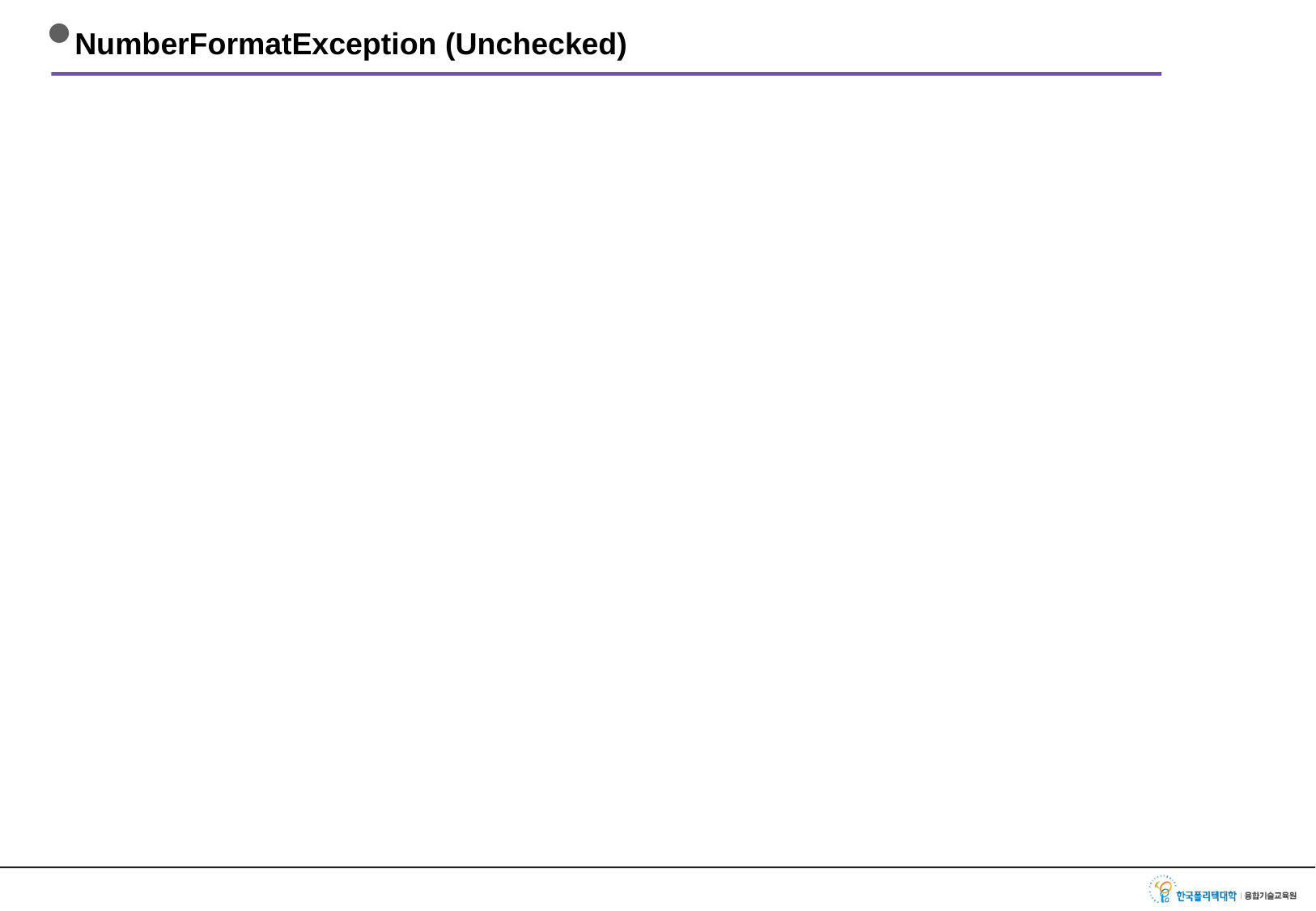

# NumberFormatException (Unchecked)
문자나 날짜 데이터를 숫자형태로 변환할 때 발생하는 Exception